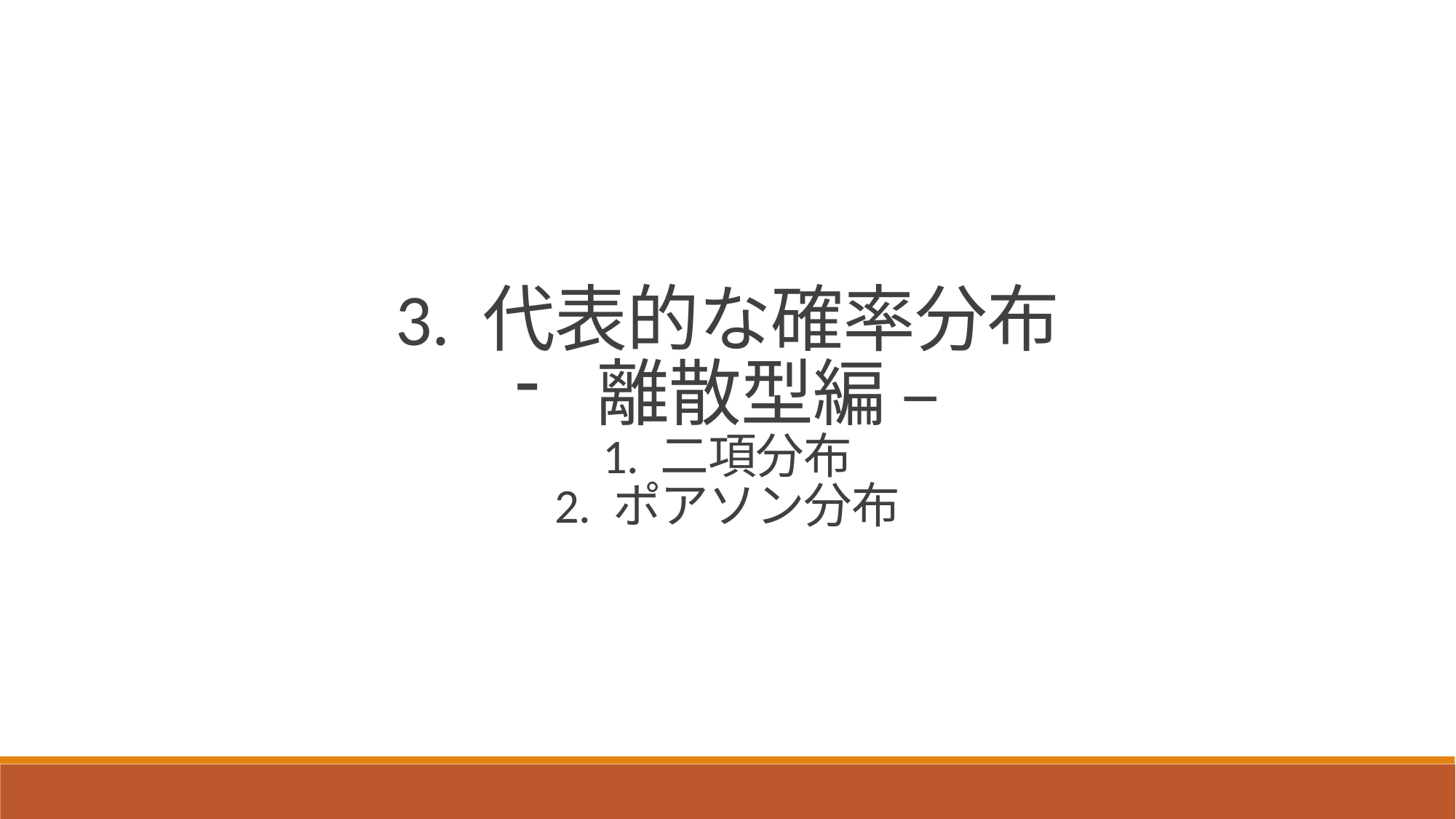

3. 代表的な確率分布
離散型編 –
1. 二項分布
2. ポアソン分布